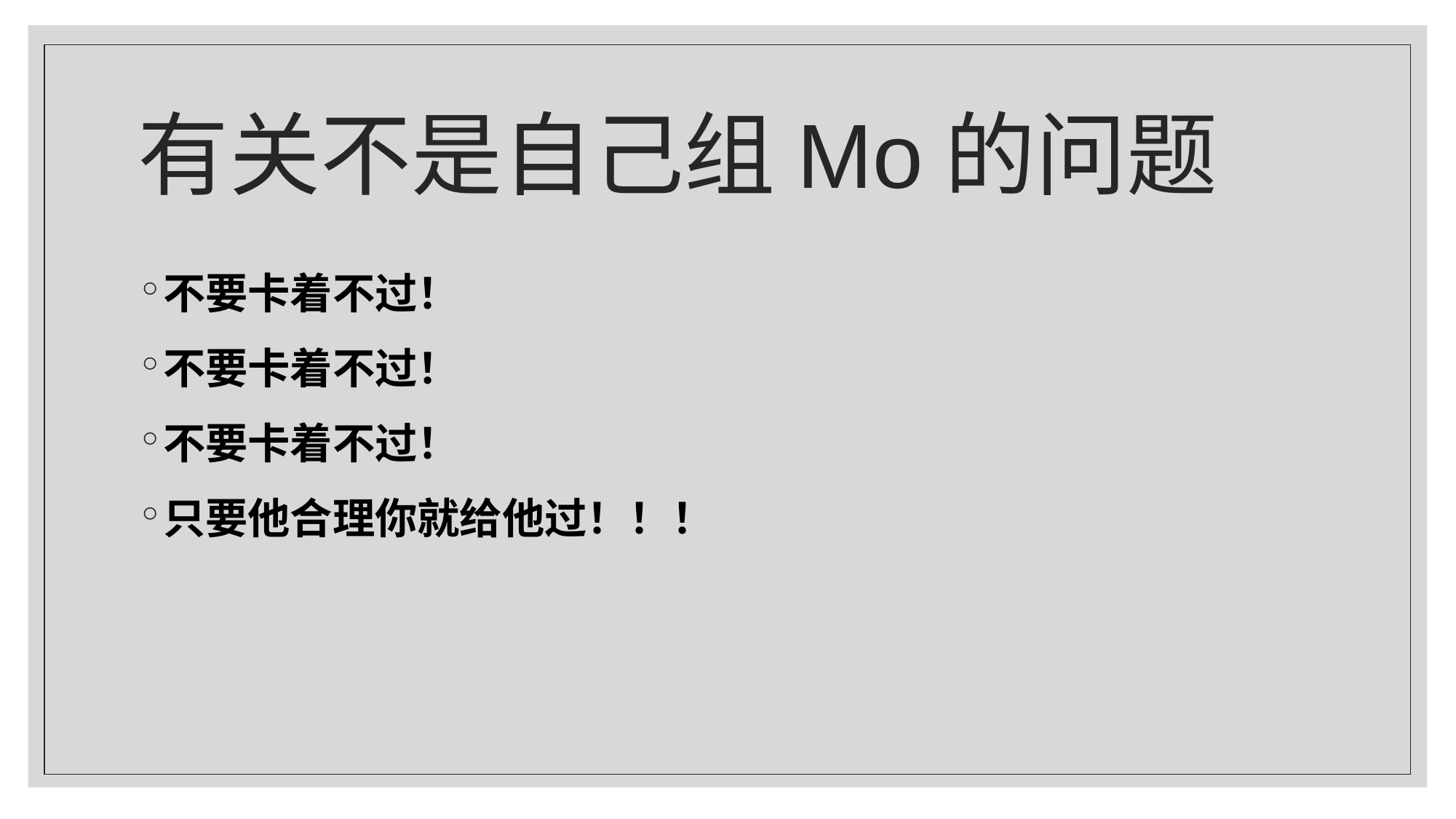

# 有关不是自己组Mo的问题
不要卡着不过！
不要卡着不过！
不要卡着不过！
只要他合理你就给他过！！！